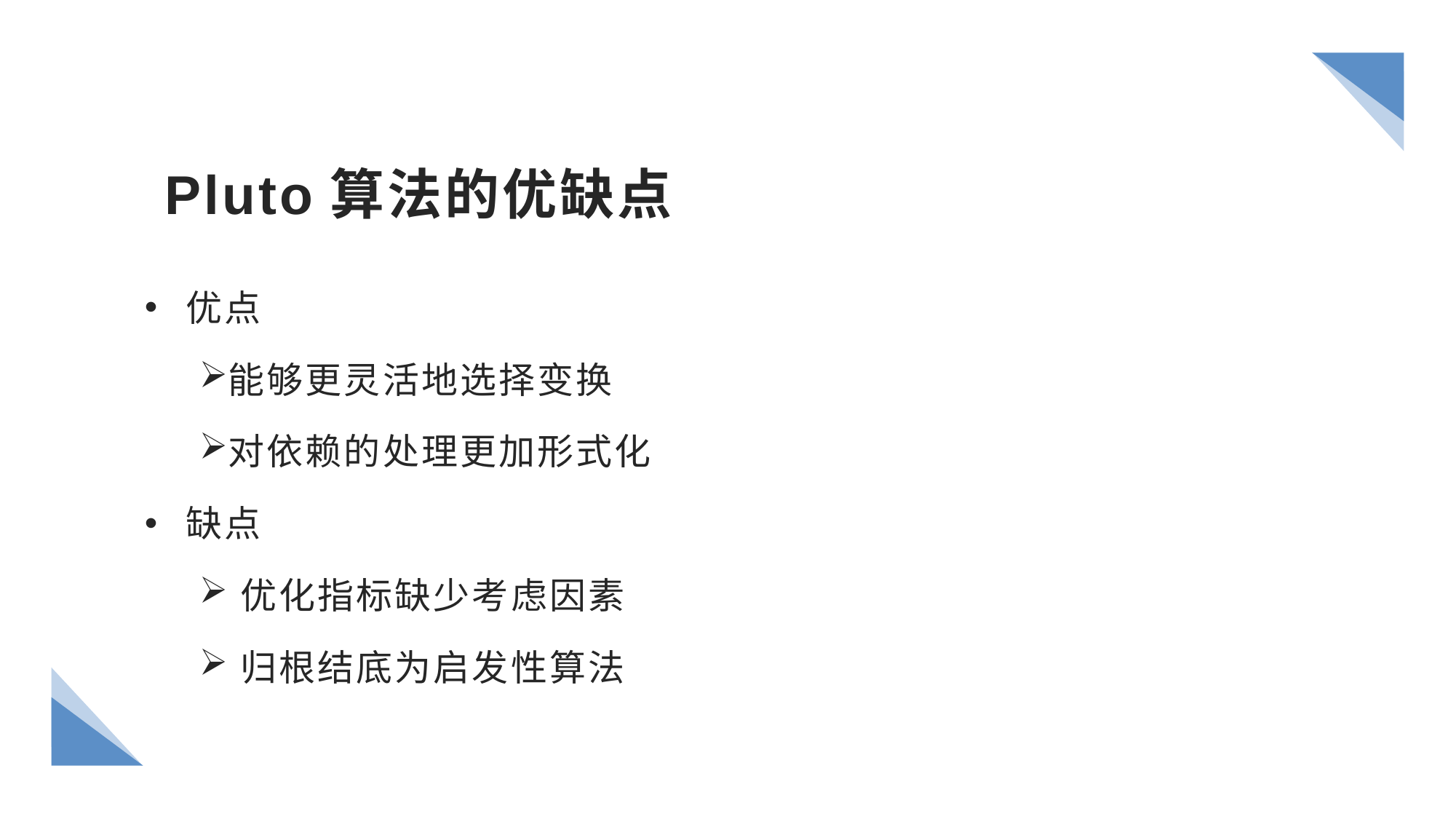

# Pluto算法的优缺点
优点
能够更灵活地选择变换
对依赖的处理更加形式化
缺点
优化指标缺少考虑因素
归根结底为启发性算法